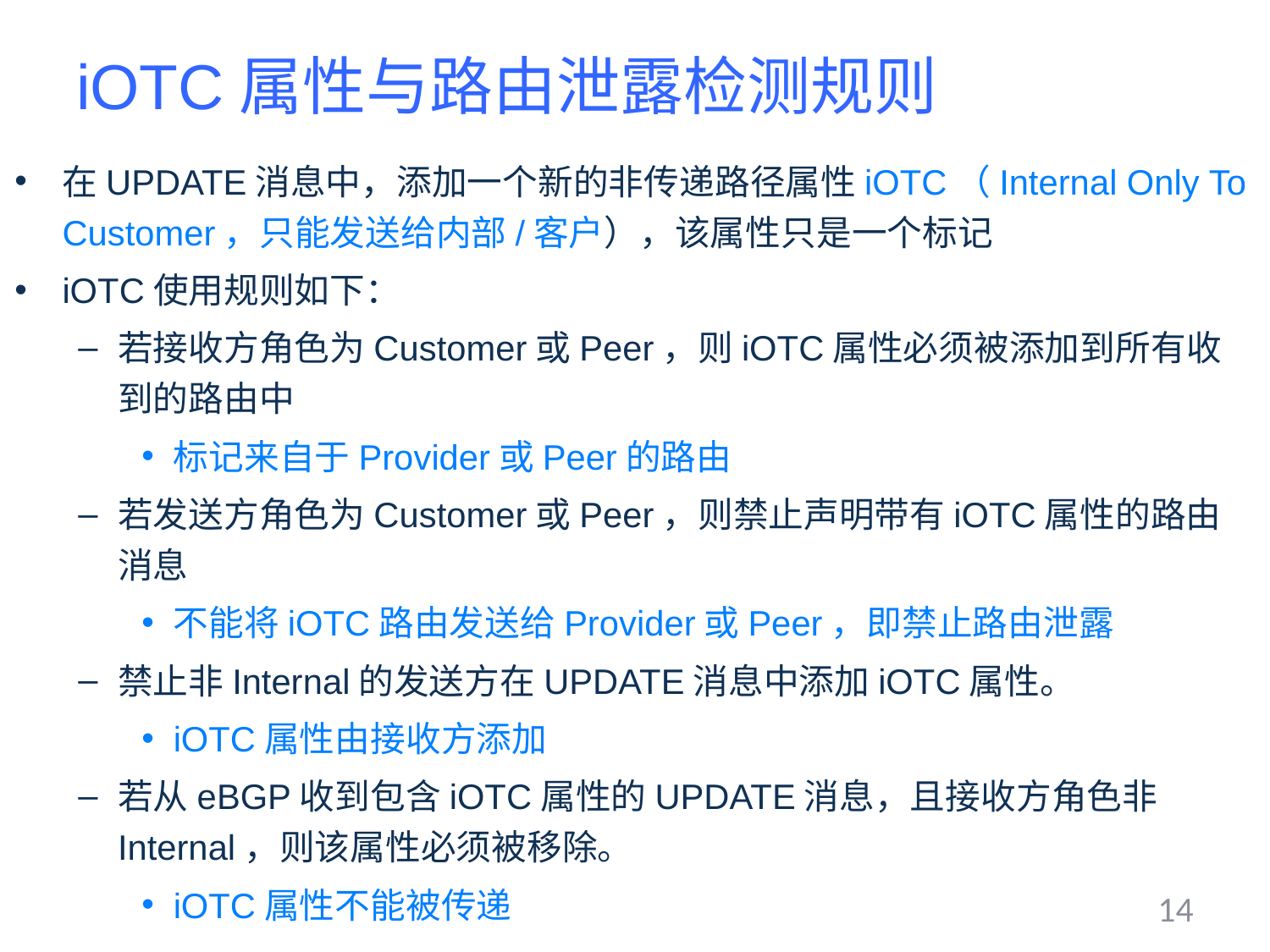

# iOTC属性与路由泄露检测规则
在UPDATE消息中，添加一个新的非传递路径属性iOTC（Internal Only To Customer，只能发送给内部/客户），该属性只是一个标记
iOTC使用规则如下：
若接收方角色为Customer或Peer，则iOTC属性必须被添加到所有收到的路由中
标记来自于Provider或Peer的路由
若发送方角色为Customer或Peer，则禁止声明带有iOTC属性的路由消息
不能将iOTC路由发送给Provider或Peer，即禁止路由泄露
禁止非Internal的发送方在UPDATE消息中添加iOTC属性。
iOTC属性由接收方添加
若从eBGP收到包含iOTC属性的UPDATE消息，且接收方角色非Internal，则该属性必须被移除。
iOTC属性不能被传递
14